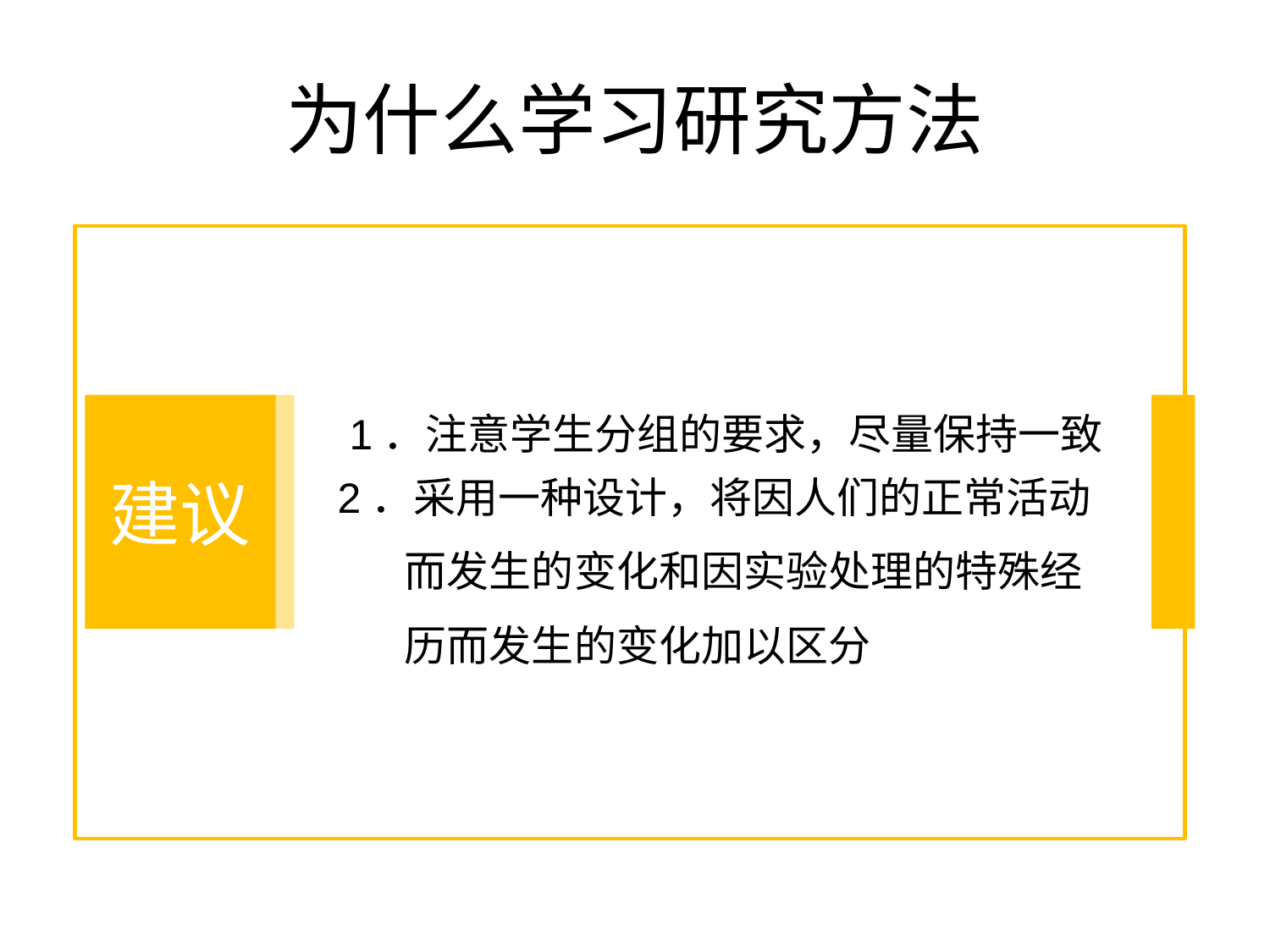

# 为什么学习研究方法

建议
 1．注意学生分组的要求，尽量保持一致
2．采用一种设计，将因人们的正常活动
      而发生的变化和因实验处理的特殊经
      历而发生的变化加以区分